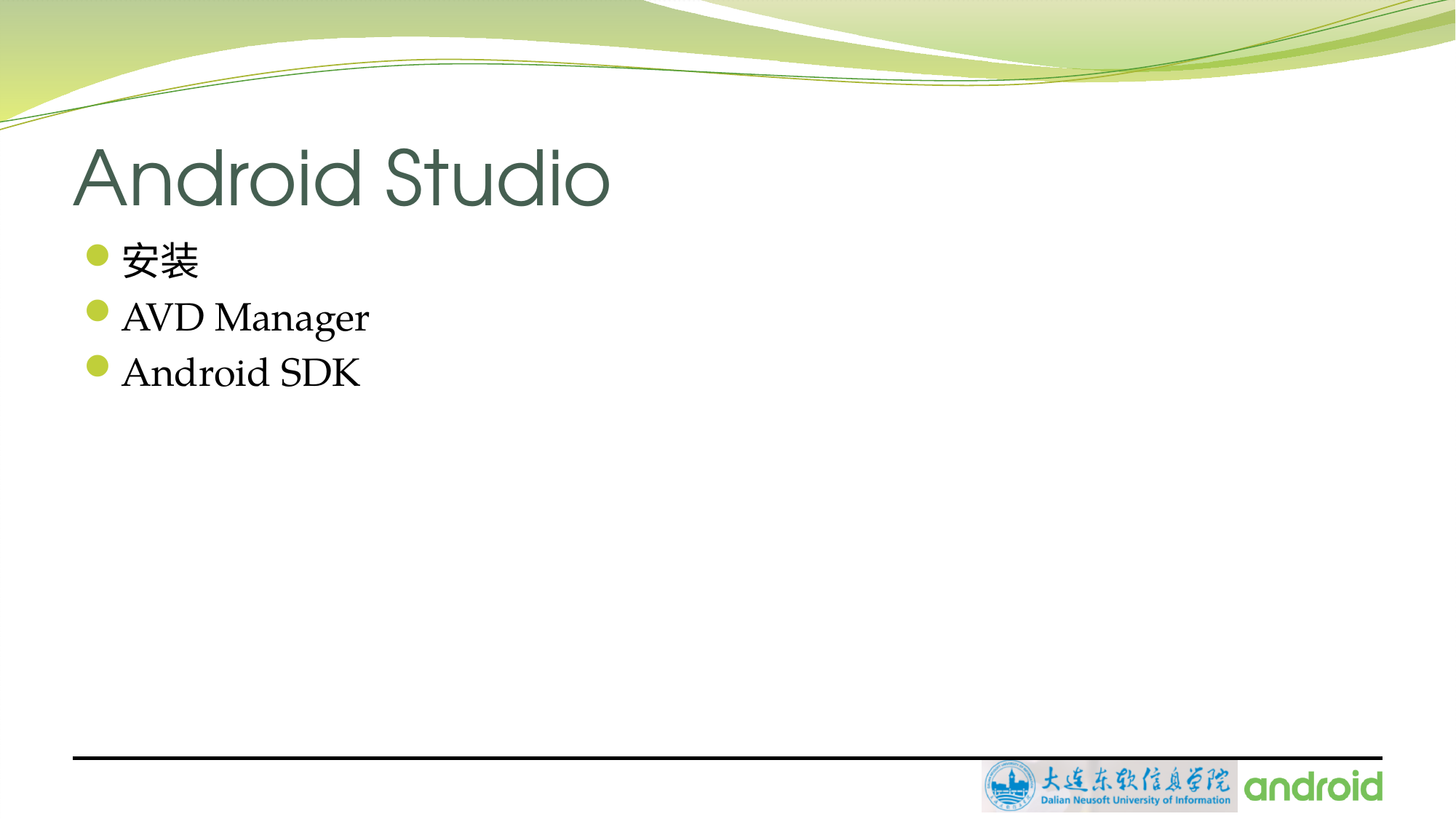

# Android Studio
安装
AVD Manager
Android SDK